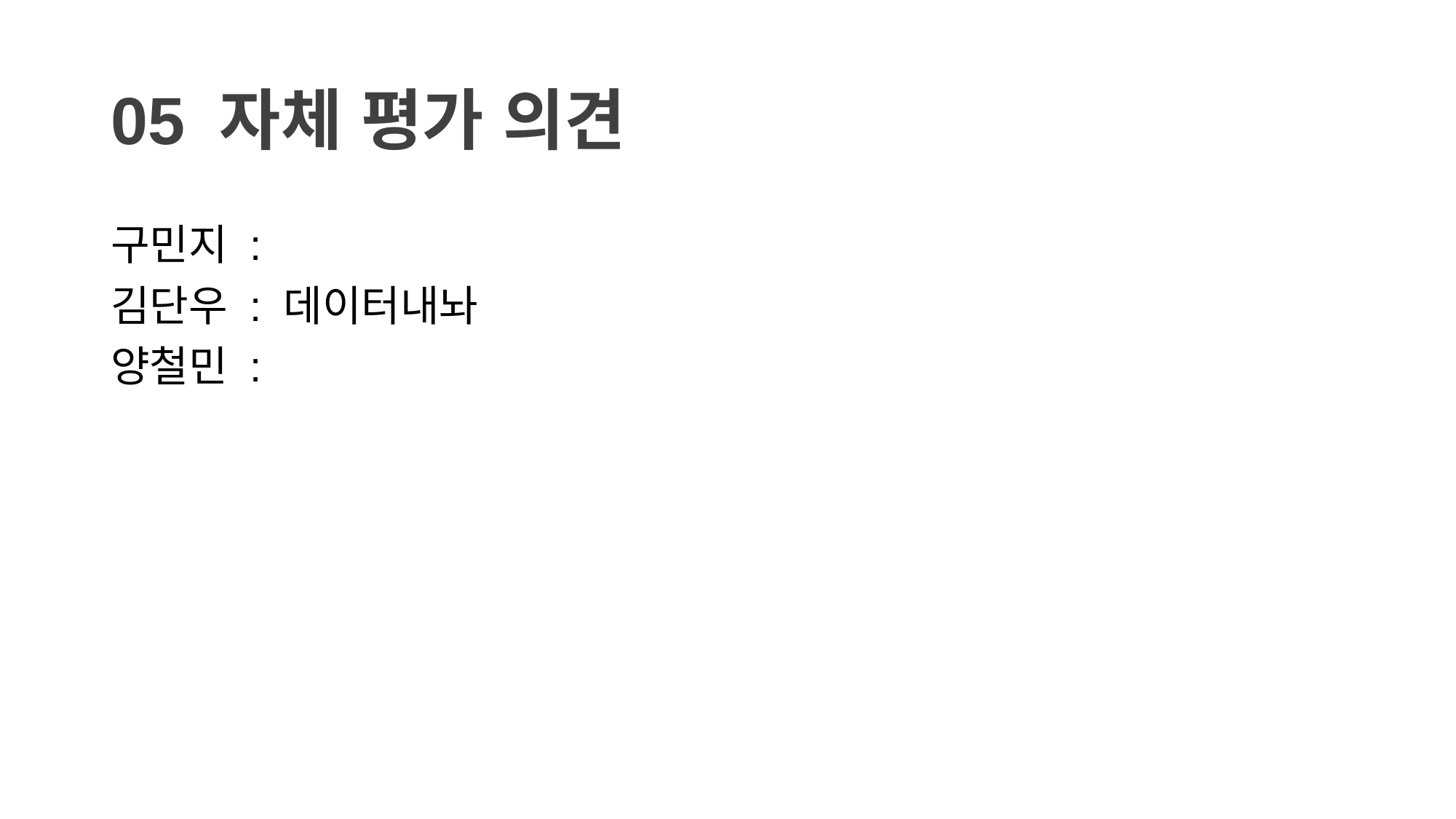

# 05 자체 평가 의견
구민지 :
김단우 : 데이터내놔
양철민 :